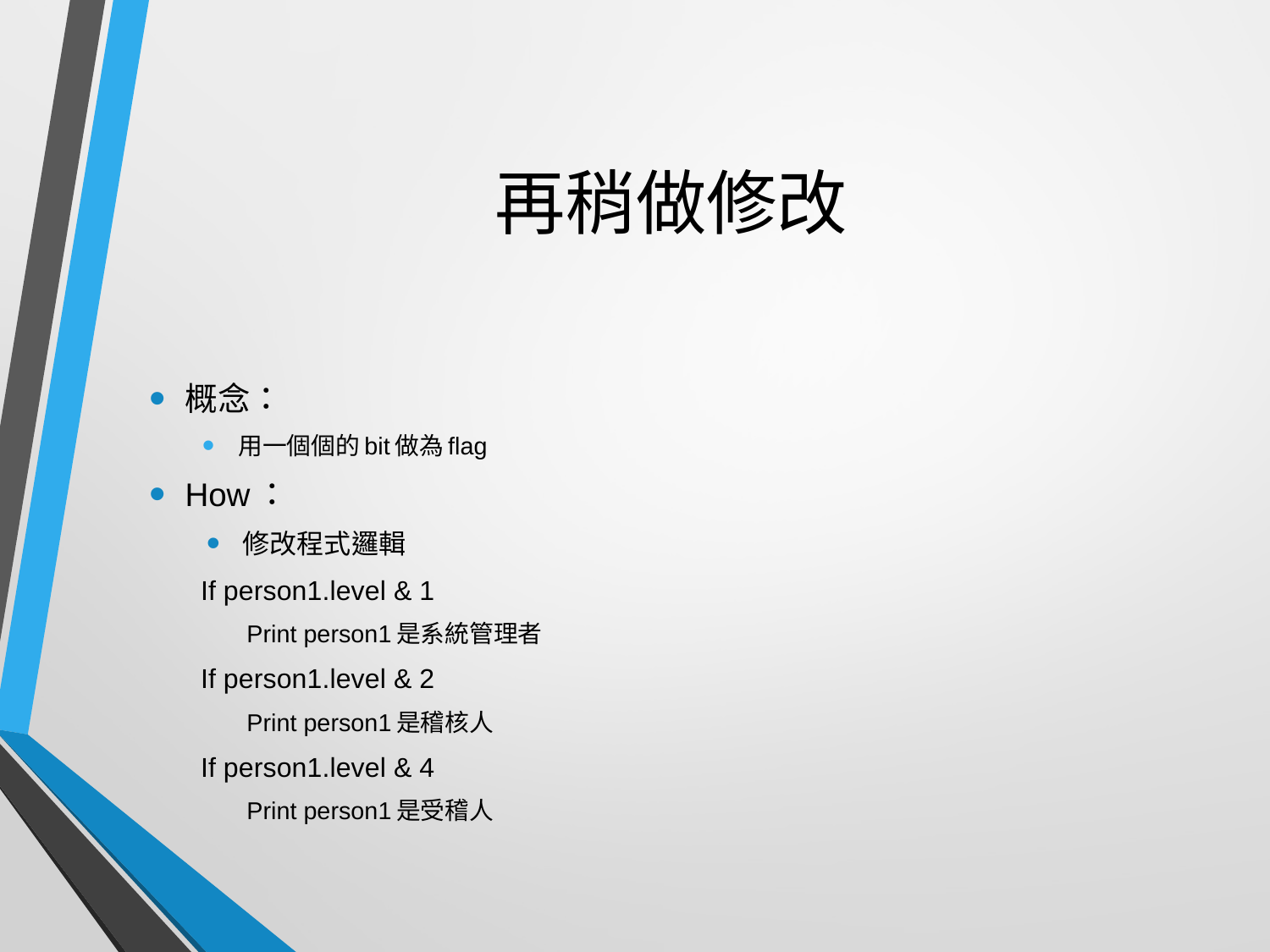

# 再稍做修改
概念：
用一個個的bit做為flag
How：
修改程式邏輯
If person1.level & 1
Print person1是系統管理者
If person1.level & 2
Print person1是稽核人
If person1.level & 4
Print person1是受稽人